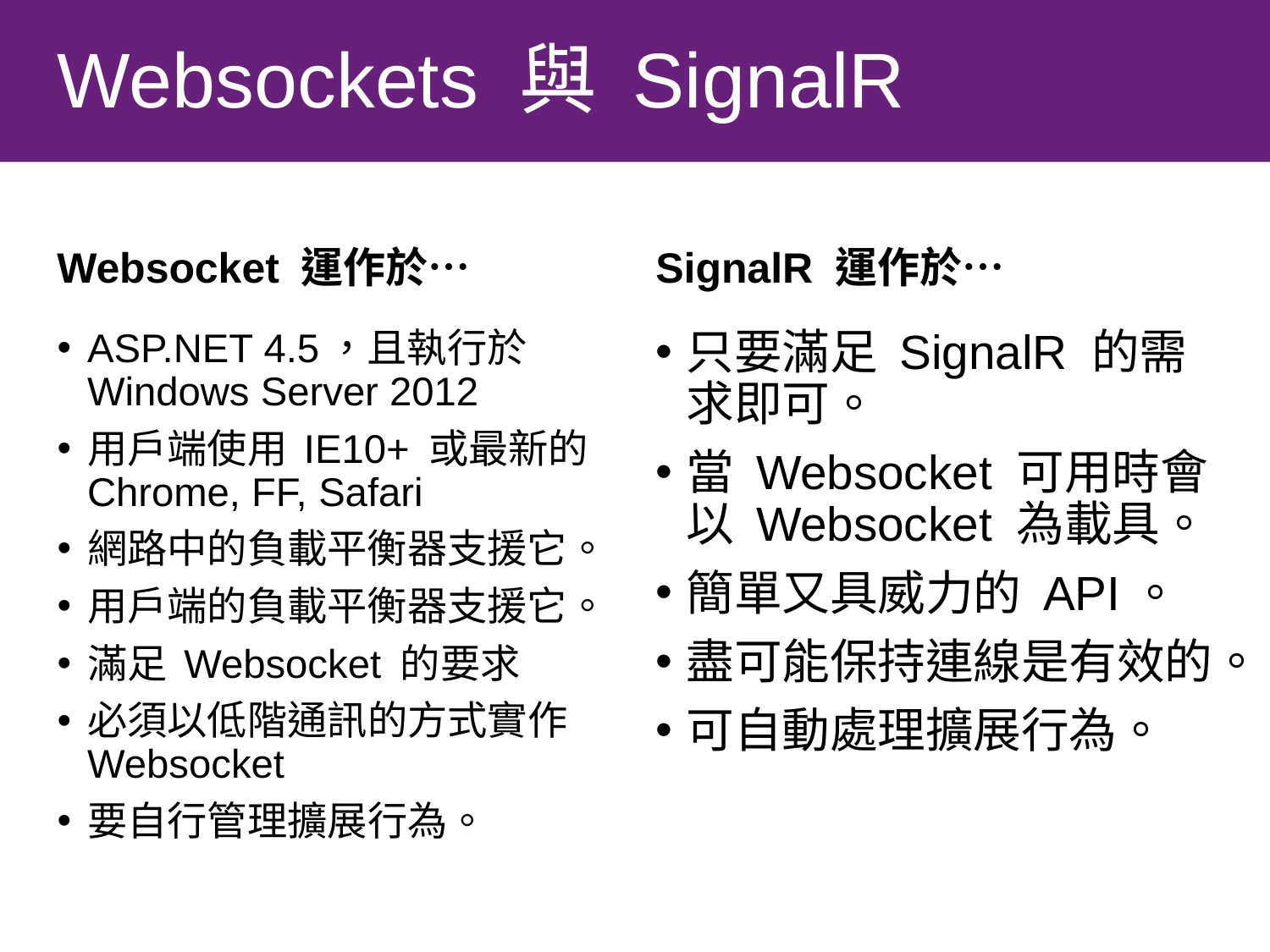

# Websockets 與 SignalR
Websocket 運作於…
SignalR 運作於…
ASP.NET 4.5，且執行於 Windows Server 2012
用戶端使用 IE10+ 或最新的 Chrome, FF, Safari
網路中的負載平衡器支援它。
用戶端的負載平衡器支援它。
滿足 Websocket 的要求
必須以低階通訊的方式實作 Websocket
要自行管理擴展行為。
只要滿足 SignalR 的需求即可。
當 Websocket 可用時會以 Websocket 為載具。
簡單又具威力的 API。
盡可能保持連線是有效的。
可自動處理擴展行為。